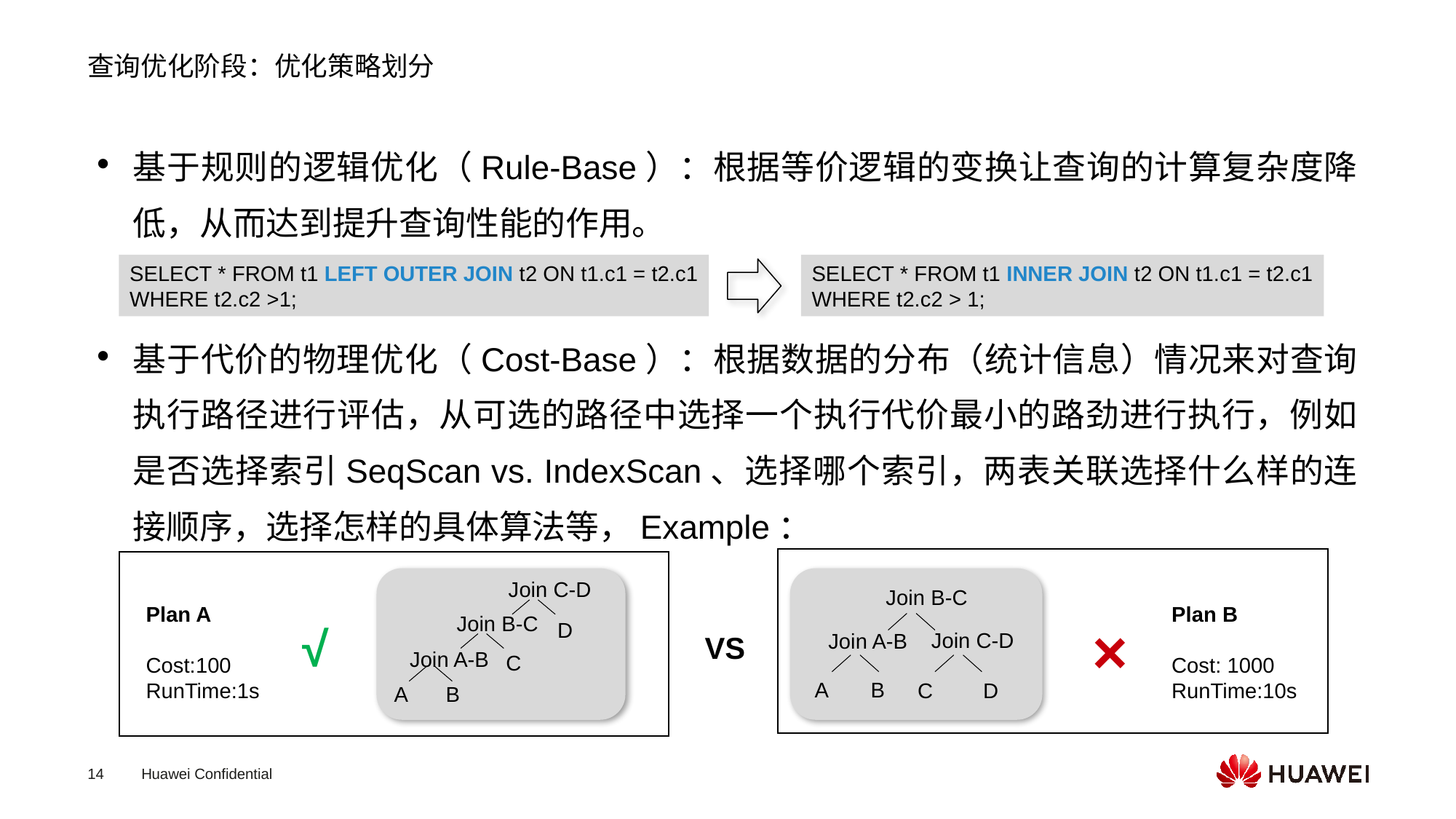

# 查询优化阶段：优化策略划分
基于规则的逻辑优化（Rule-Base）：根据等价逻辑的变换让查询的计算复杂度降低，从而达到提升查询性能的作用。

基于代价的物理优化（Cost-Base）：根据数据的分布（统计信息）情况来对查询执行路径进行评估，从可选的路径中选择一个执行代价最小的路劲进行执行，例如是否选择索引SeqScan vs. IndexScan、选择哪个索引，两表关联选择什么样的连接顺序，选择怎样的具体算法等，Example：

SELECT * FROM t1 LEFT OUTER JOIN t2 ON t1.c1 = t2.c1
WHERE t2.c2 >1;
SELECT * FROM t1 INNER JOIN t2 ON t1.c1 = t2.c1
WHERE t2.c2 > 1;

Join C-D
Join B-C
D
Join A-B
C
A
B
Join B-C
Join C-D
Join A-B
B
A
D
C
Plan B

Cost: 1000
RunTime:10s
Plan A

Cost:100
RunTime:1s
×
√
VS